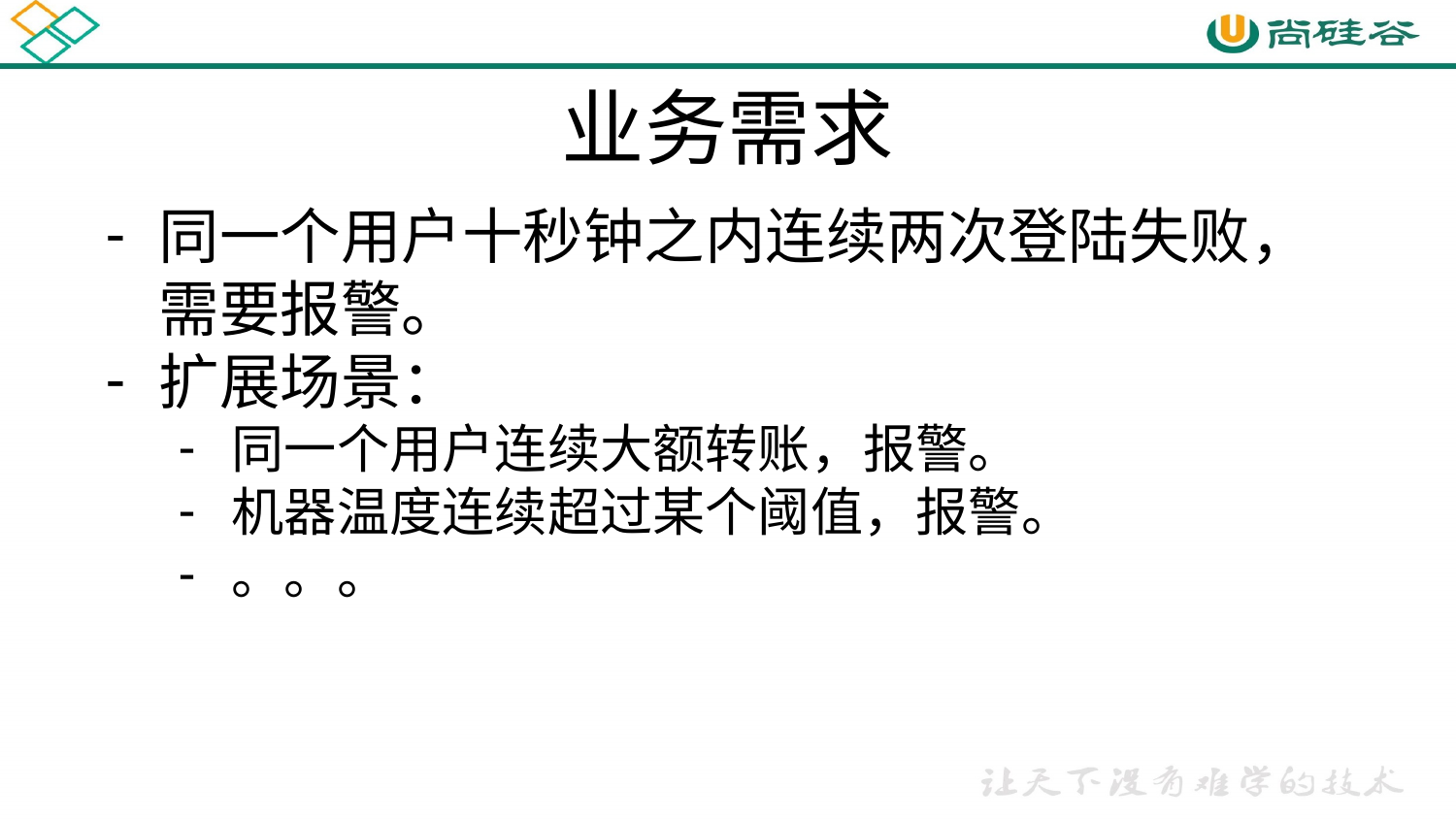

# 业务需求
同一个用户十秒钟之内连续两次登陆失败，需要报警。
扩展场景：
同一个用户连续大额转账，报警。
机器温度连续超过某个阈值，报警。
。。。